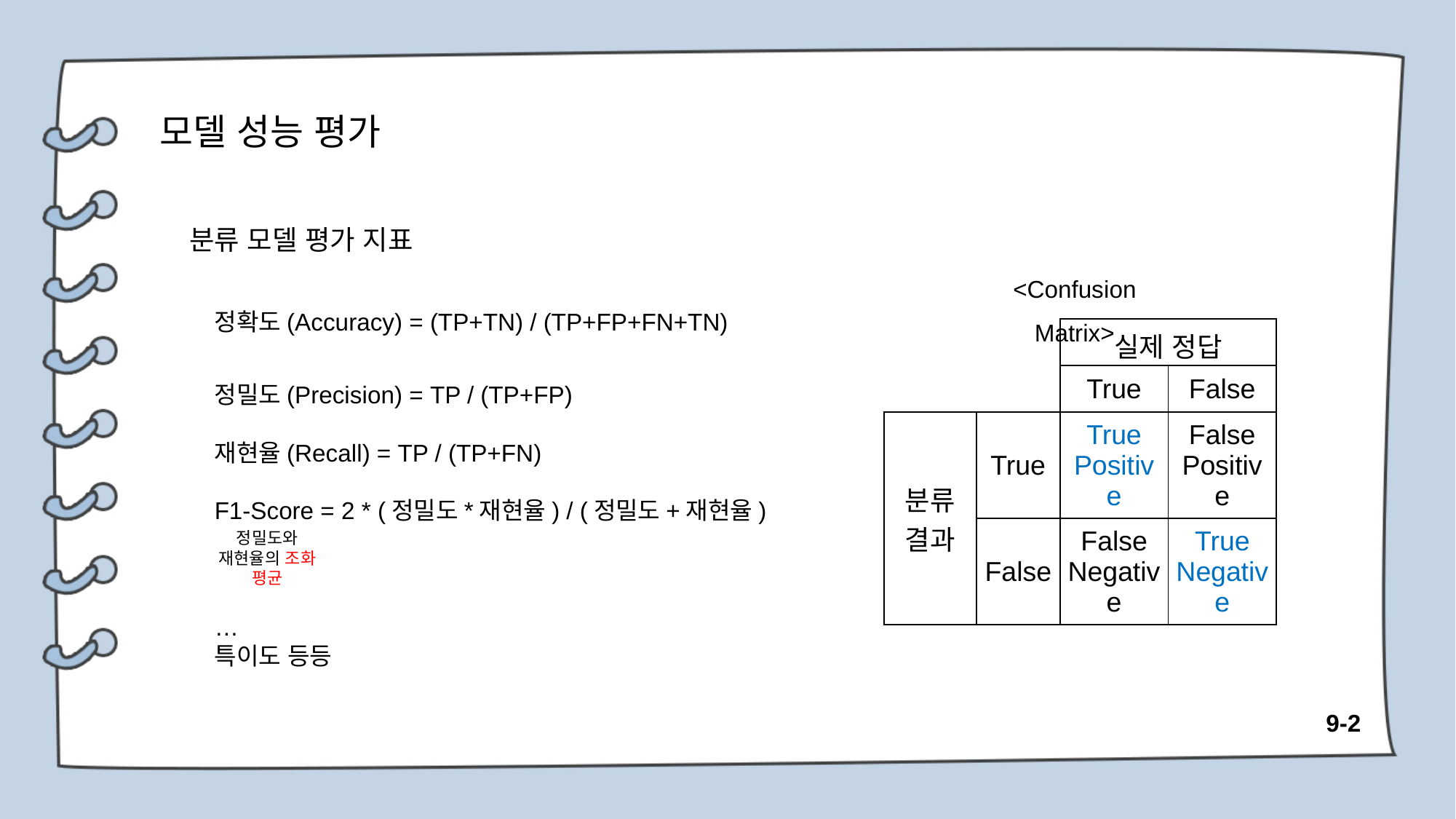

모델 성능 평가
분류 모델 평가 지표
<Confusion Matrix>
정확도(Accuracy) = (TP+TN) / (TP+FP+FN+TN)

정밀도(Precision) = TP / (TP+FP)

재현율(Recall) = TP / (TP+FN)

F1-Score = 2 * (정밀도*재현율) / (정밀도+재현율)

…
특이도 등등
|  |  | 실제 정답 |  |
| --- | --- | --- | --- |
|  |  | True | False |
| 분류 결과 | True | True Positive | False Positive |
|  | False | False Negative | True Negative |
정밀도와 재현율의 조화 평균
9